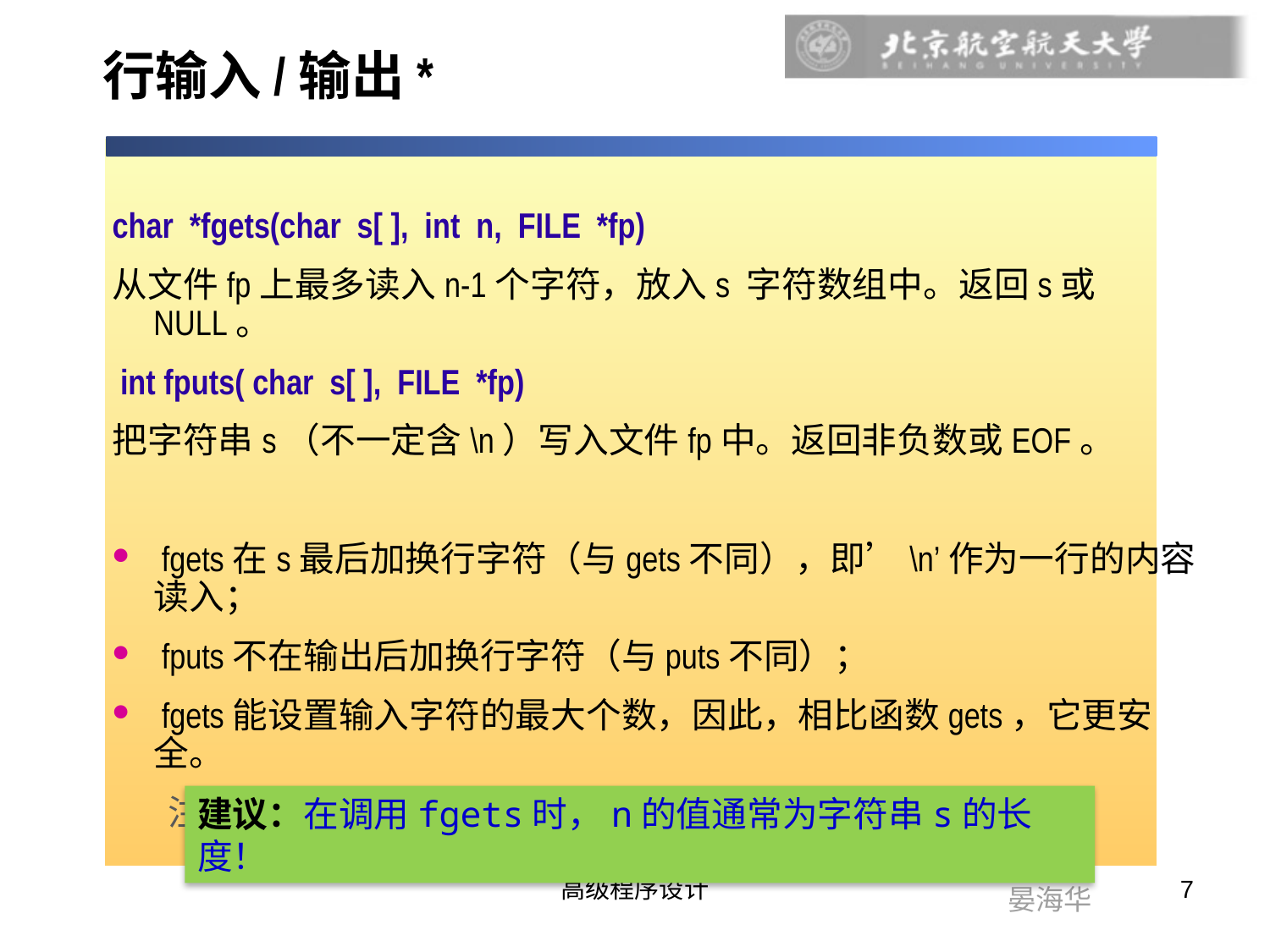

# 行输入/输出*
char  *fgets(char  s[ ],  int  n,  FILE  *fp)
从文件fp上最多读入n-1个字符，放入s 字符数组中。返回s或NULL。
 int fputs( char  s[ ],  FILE  *fp)
把字符串s（不一定含\n）写入文件fp中。返回非负数或EOF。

 fgets在s最后加换行字符（与gets不同），即’\n’作为一行的内容读入；
 fputs不在输出后加换行字符（与puts不同）；
 fgets能设置输入字符的最大个数，因此，相比函数gets，它更安全。
      注：某些编译器提示gets是一个不安全的函数。
建议：在调用fgets时，n的值通常为字符串s的长度！
高级程序设计
7